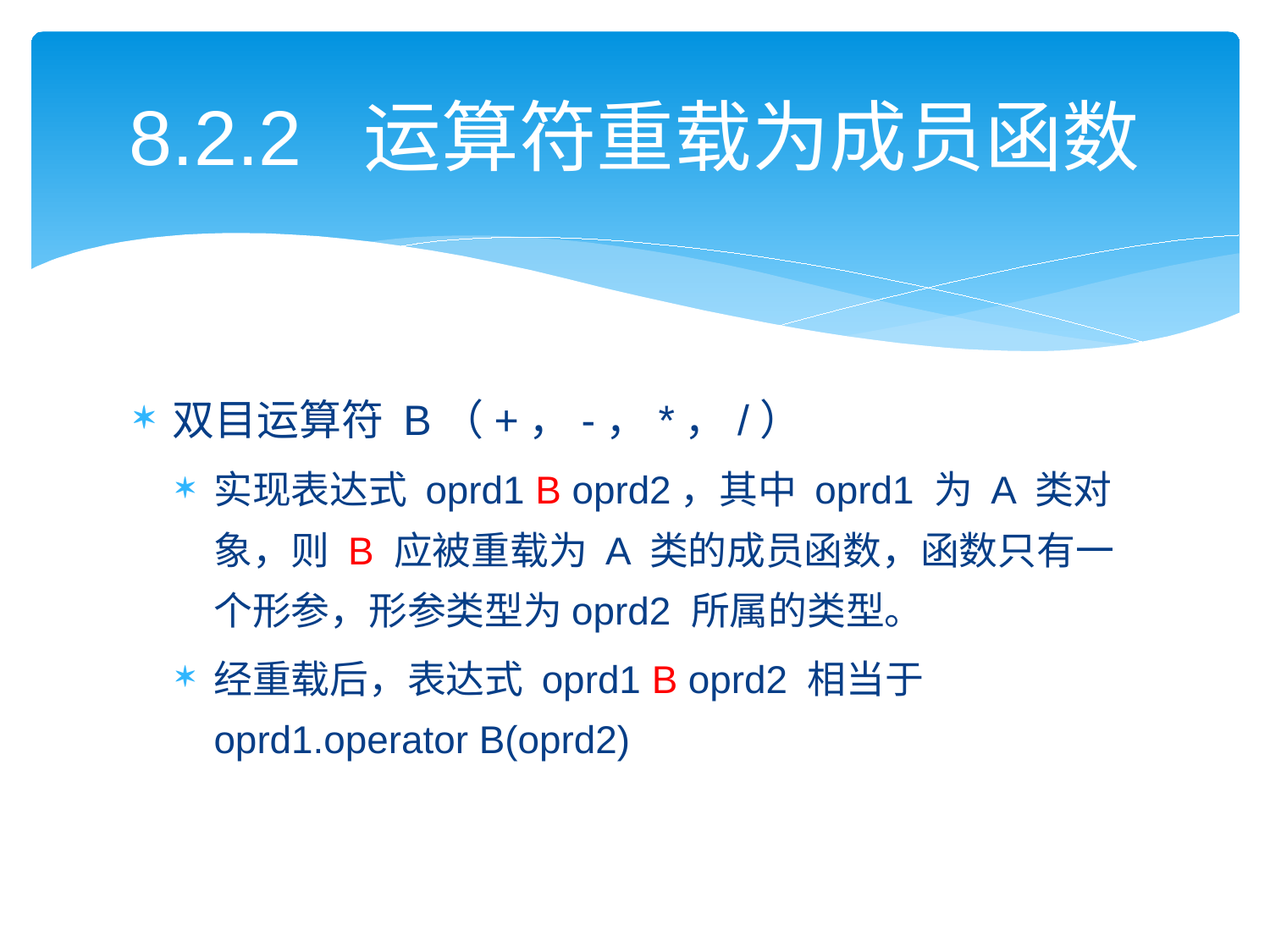

# 8.2.2  运算符重载为成员函数
双目运算符 B（+，-，*，/）
实现表达式 oprd1 B oprd2，其中 oprd1 为 A 类对象，则 B 应被重载为 A 类的成员函数，函数只有一个形参，形参类型为oprd2 所属的类型。
经重载后，表达式 oprd1 B oprd2 相当于 oprd1.operator B(oprd2)